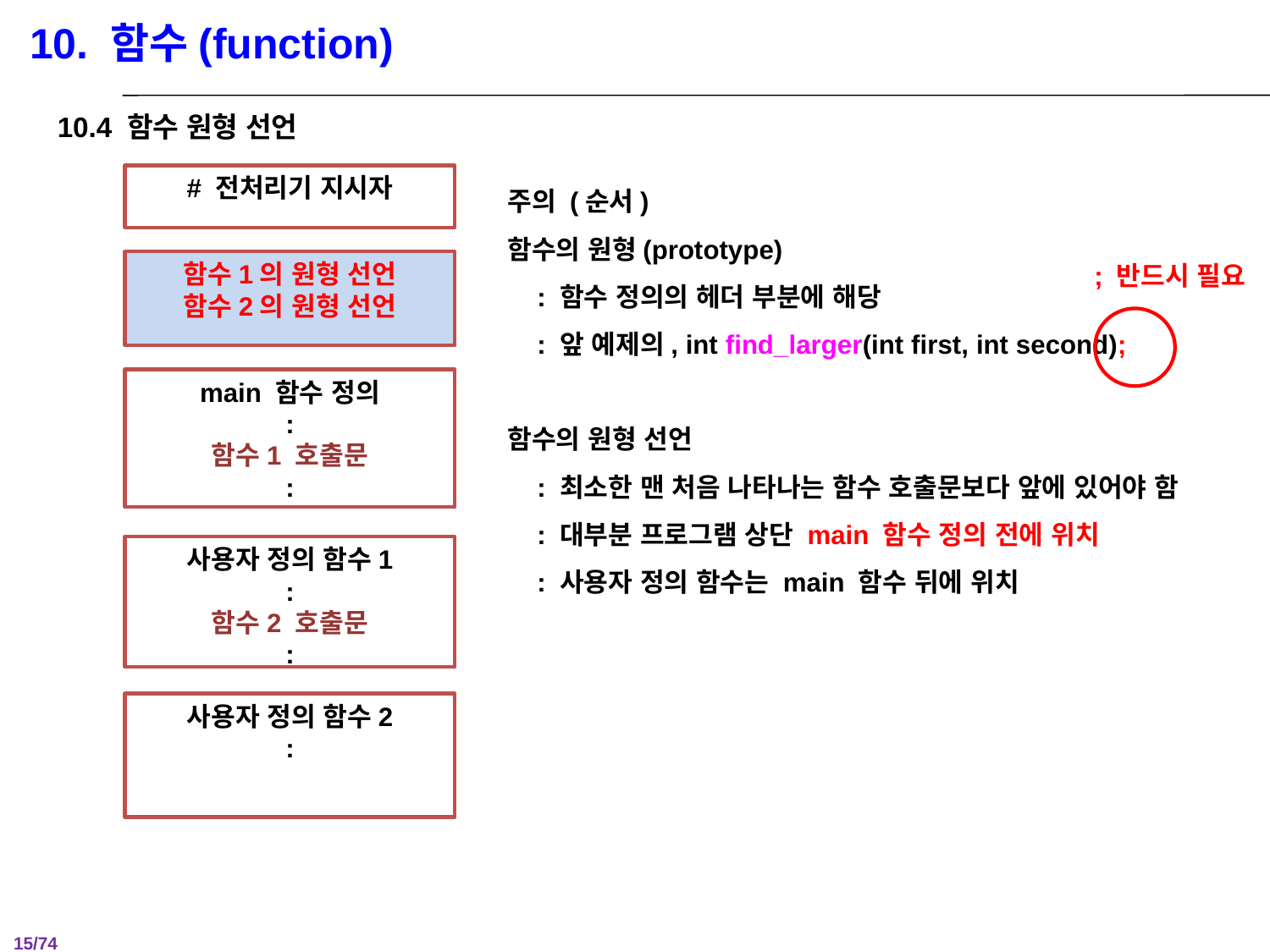

10. 함수(function)
10.4 함수 원형 선언
주의 (순서)
함수의 원형(prototype)
    : 함수 정의의 헤더 부분에 해당
    : 앞 예제의, int find_larger(int first, int second);

함수의 원형 선언
    : 최소한 맨 처음 나타나는 함수 호출문보다 앞에 있어야 함
    : 대부분 프로그램 상단 main 함수 정의 전에 위치
    : 사용자 정의 함수는 main 함수 뒤에 위치
# 전처리기 지시자
함수1의 원형 선언
함수2의 원형 선언
main 함수 정의
:
함수1 호출문
:
사용자 정의 함수1
:
함수2 호출문
:
사용자 정의 함수2
:
; 반드시 필요